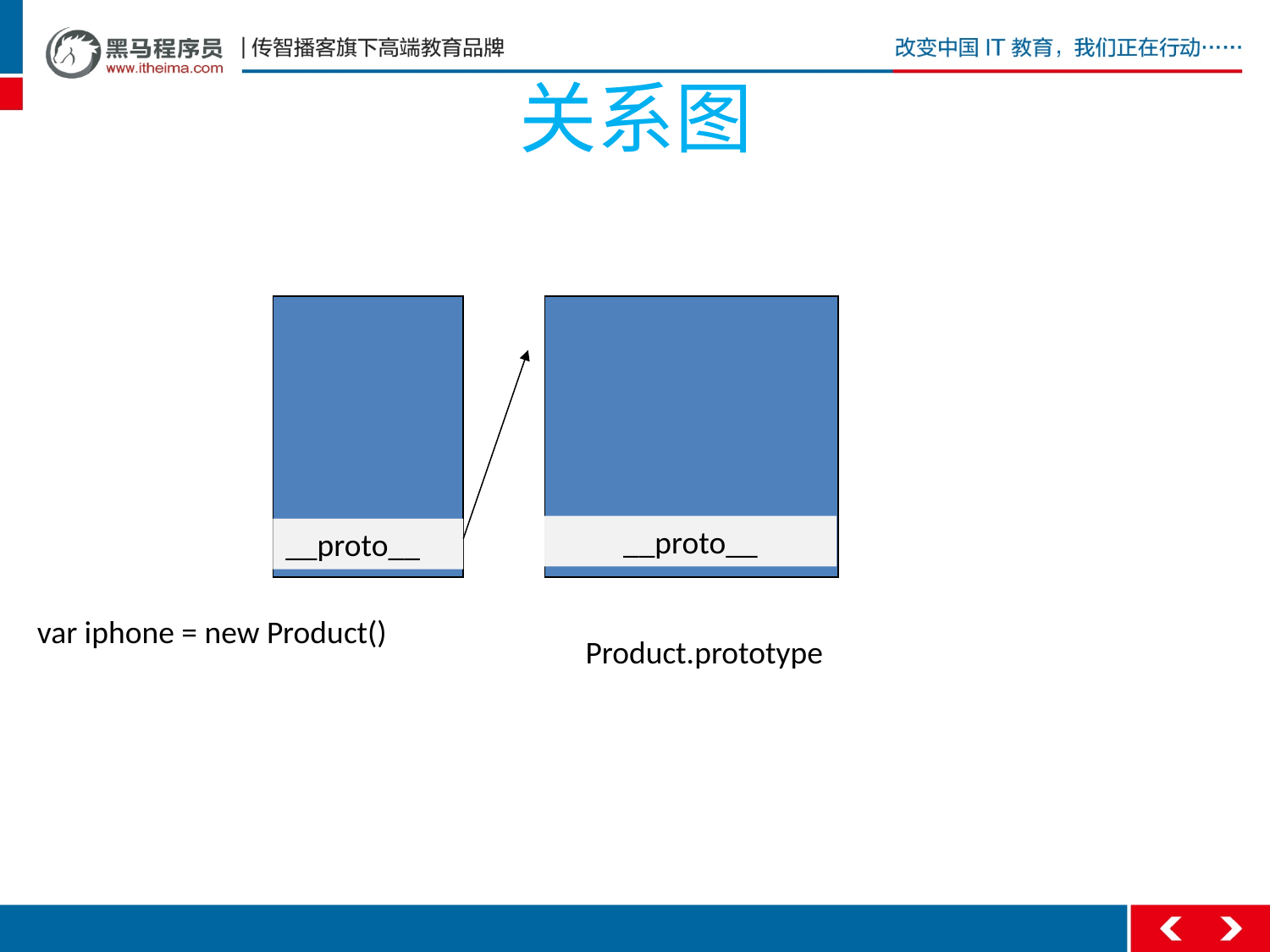

# 关系图

__proto__
__proto__
var iphone = new Product()
Product.prototype